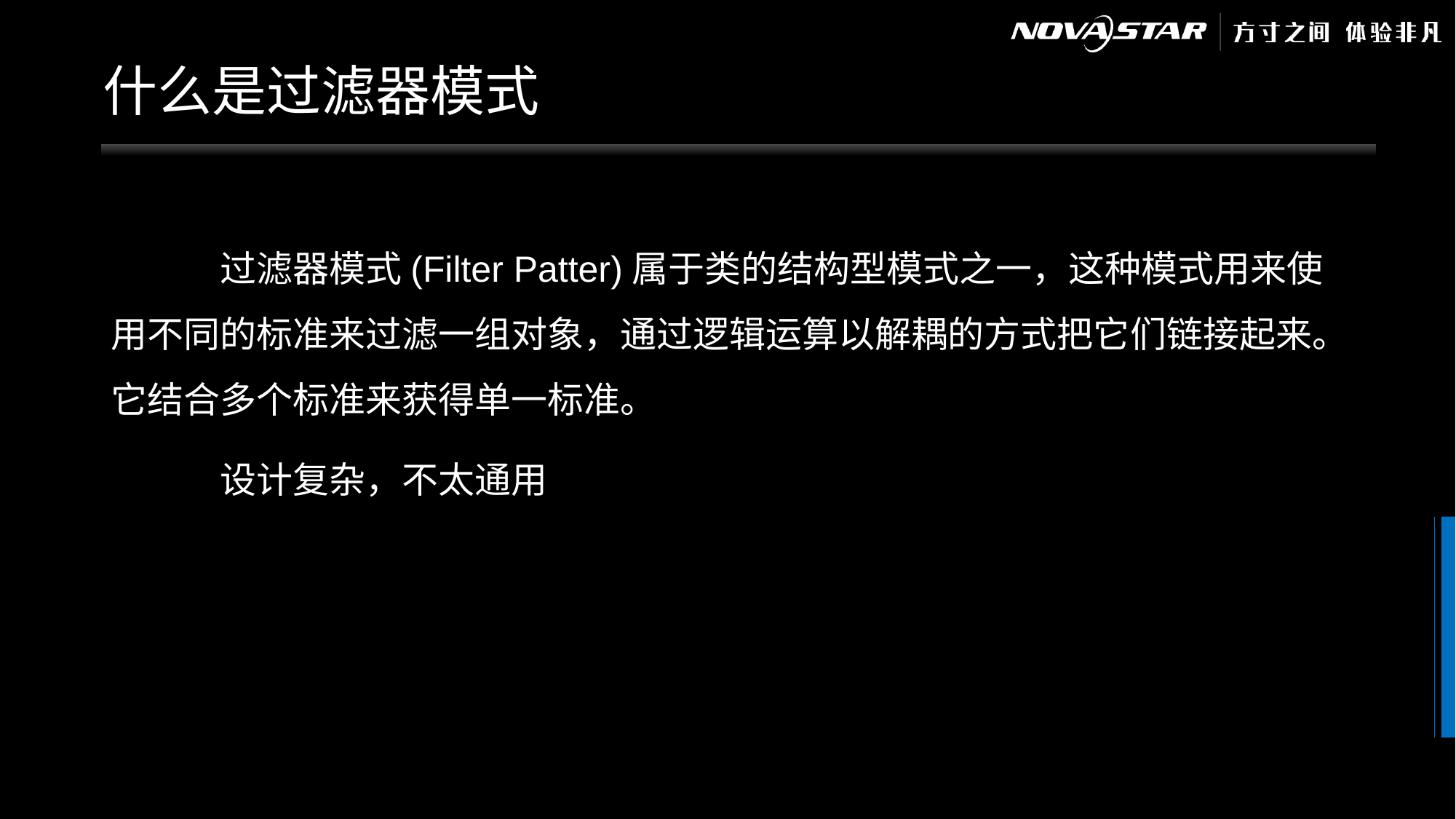

# 什么是过滤器模式

	过滤器模式(Filter Patter)属于类的结构型模式之一，这种模式用来使用不同的标准来过滤一组对象，通过逻辑运算以解耦的方式把它们链接起来。它结合多个标准来获得单一标准。
	设计复杂，不太通用